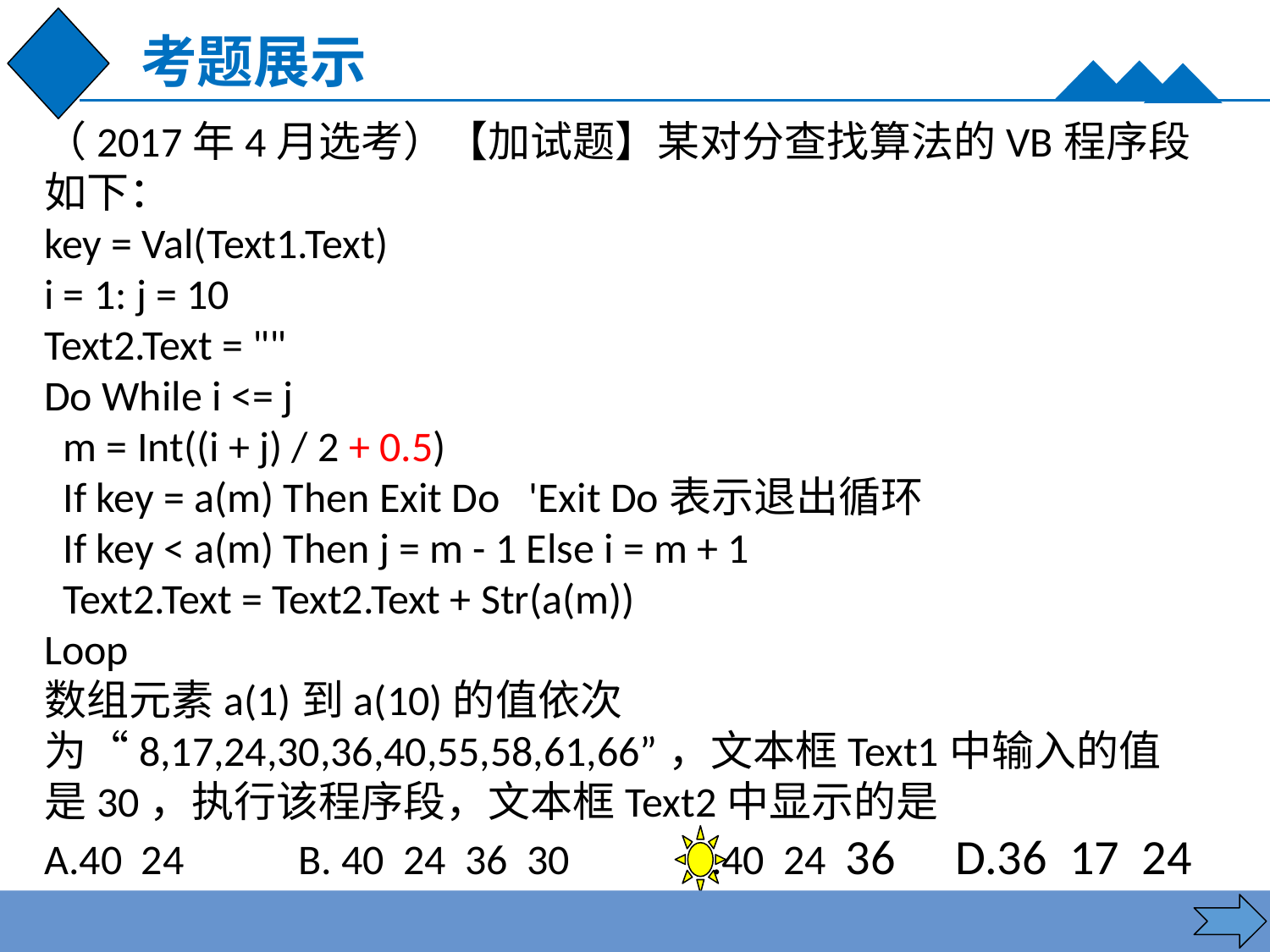

考题展示

（2017年4月选考）【加试题】某对分查找算法的VB程序段如下：
key = Val(Text1.Text)
i = 1: j = 10
Text2.Text = ""
Do While i <= j
  m = Int((i + j) / 2 + 0.5)
  If key = a(m) Then Exit Do   'Exit Do表示退出循环
  If key < a(m) Then j = m - 1 Else i = m + 1
  Text2.Text = Text2.Text + Str(a(m))
Loop
数组元素a(1)到a(10)的值依次为“8,17,24,30,36,40,55,58,61,66”，文本框Text1中输入的值是30，执行该程序段，文本框Text2中显示的是
A.40  24 	B. 40  24  36  30	 C.40  24  36	  D.36  17  24